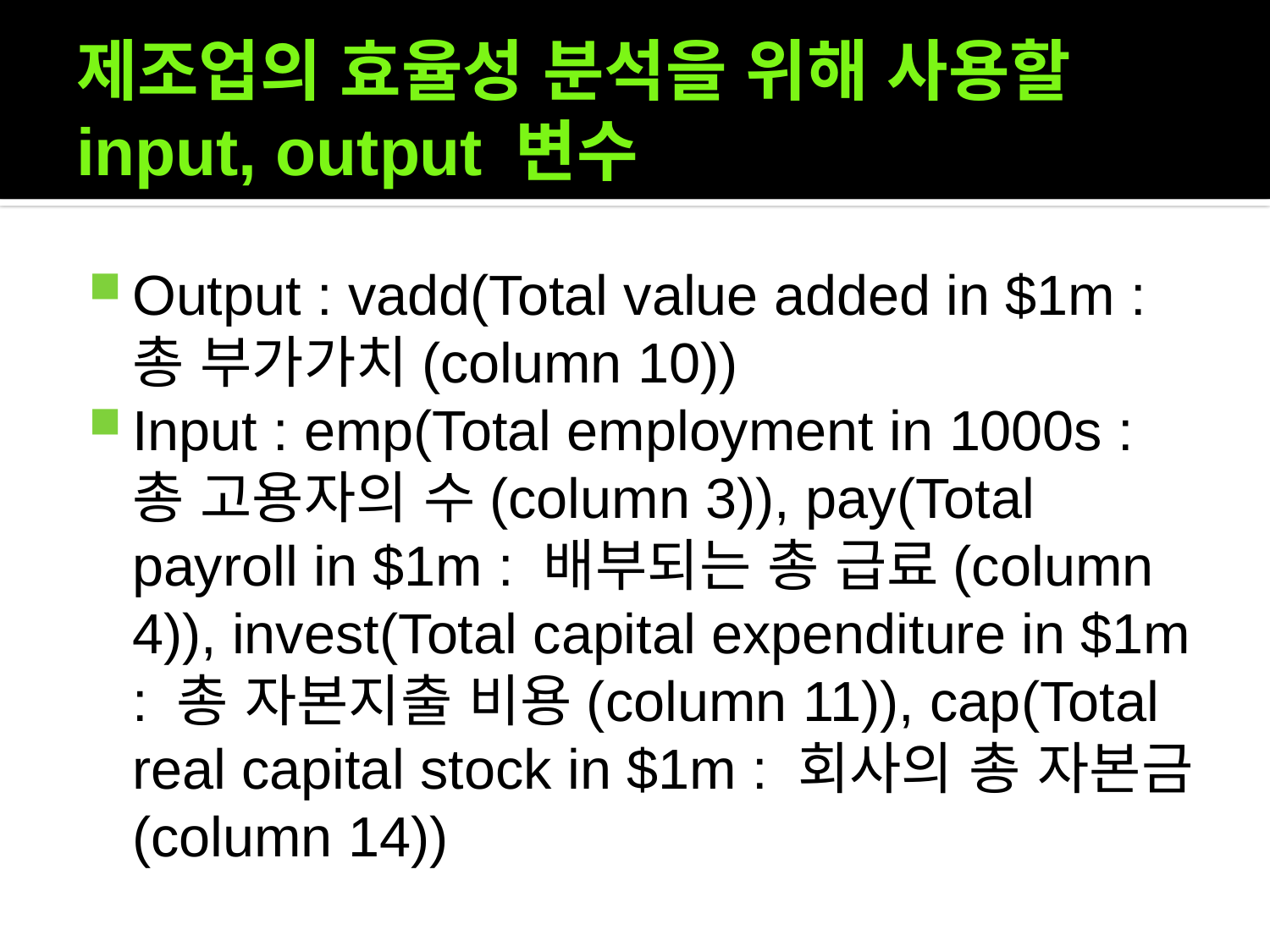

# 제조업의 효율성 분석을 위해 사용할 input, output 변수
Output : vadd(Total value added in $1m : 총 부가가치(column 10))
Input : emp(Total employment in 1000s : 총 고용자의 수(column 3)), pay(Total payroll in $1m : 배부되는 총 급료(column 4)), invest(Total capital expenditure in $1m : 총 자본지출 비용(column 11)), cap(Total real capital stock in $1m : 회사의 총 자본금(column 14))